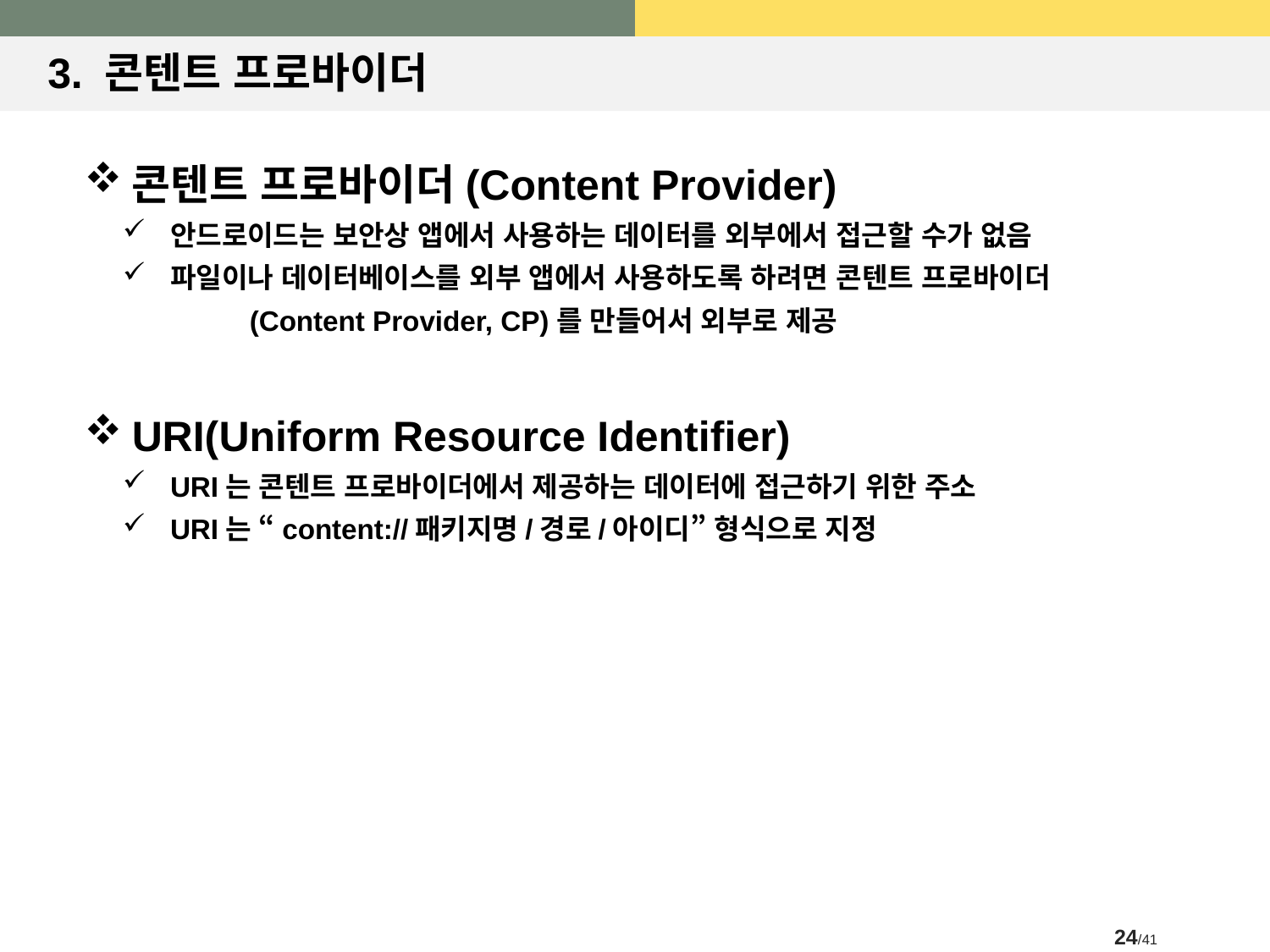

# 3. 콘텐트 프로바이더
콘텐트 프로바이더(Content Provider)
안드로이드는 보안상 앱에서 사용하는 데이터를 외부에서 접근할 수가 없음
파일이나 데이터베이스를 외부 앱에서 사용하도록 하려면 콘텐트 프로바이더
	(Content Provider, CP)를 만들어서 외부로 제공

URI(Uniform Resource Identifier)
URI는 콘텐트 프로바이더에서 제공하는 데이터에 접근하기 위한 주소
URI는 “content://패키지명/경로/아이디” 형식으로 지정